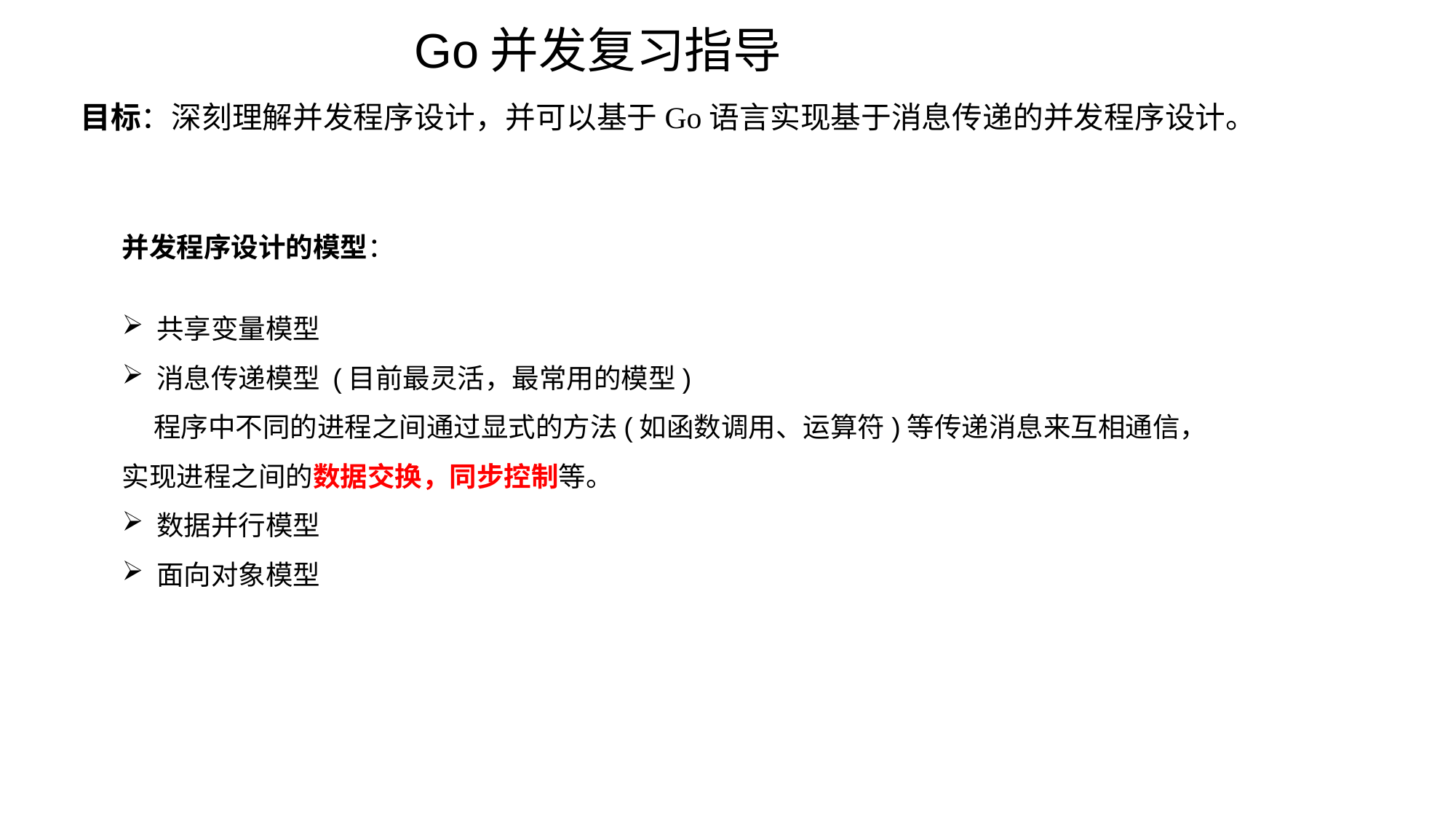

Go并发复习指导
目标：深刻理解并发程序设计，并可以基于Go语言实现基于消息传递的并发程序设计。
并发程序设计的模型：

共享变量模型
消息传递模型 (目前最灵活，最常用的模型)
    程序中不同的进程之间通过显式的方法(如函数调用、运算符)等传递消息来互相通信，实现进程之间的数据交换，同步控制等。
数据并行模型
面向对象模型